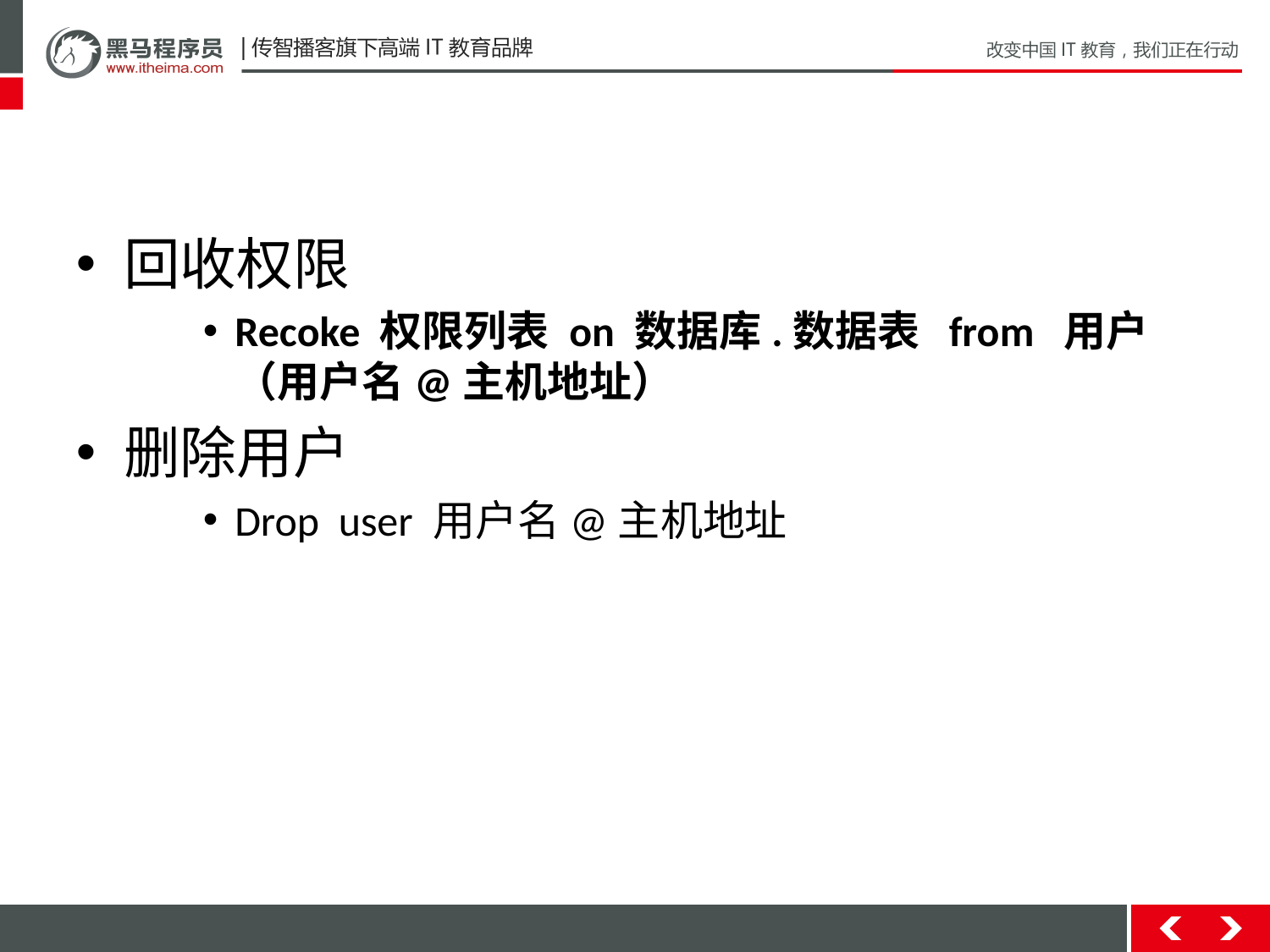

#
回收权限
Recoke 权限列表 on 数据库.数据表  from  用户（用户名@主机地址）
删除用户
Drop  user 用户名@主机地址